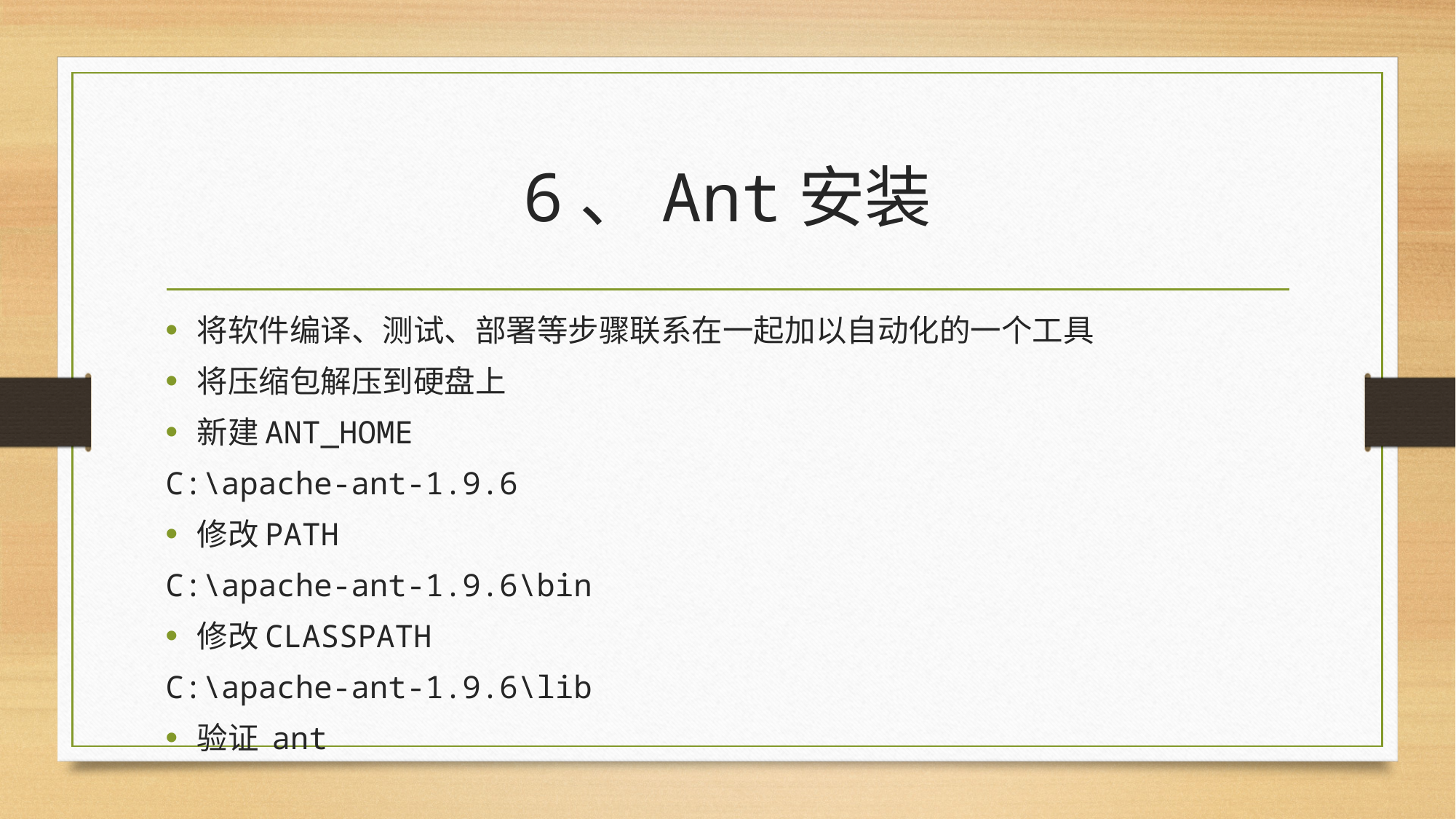

# 6、Ant安装
将软件编译、测试、部署等步骤联系在一起加以自动化的一个工具
将压缩包解压到硬盘上
新建ANT_HOME
C:\apache-ant-1.9.6
修改PATH
C:\apache-ant-1.9.6\bin
修改CLASSPATH
C:\apache-ant-1.9.6\lib
验证 ant